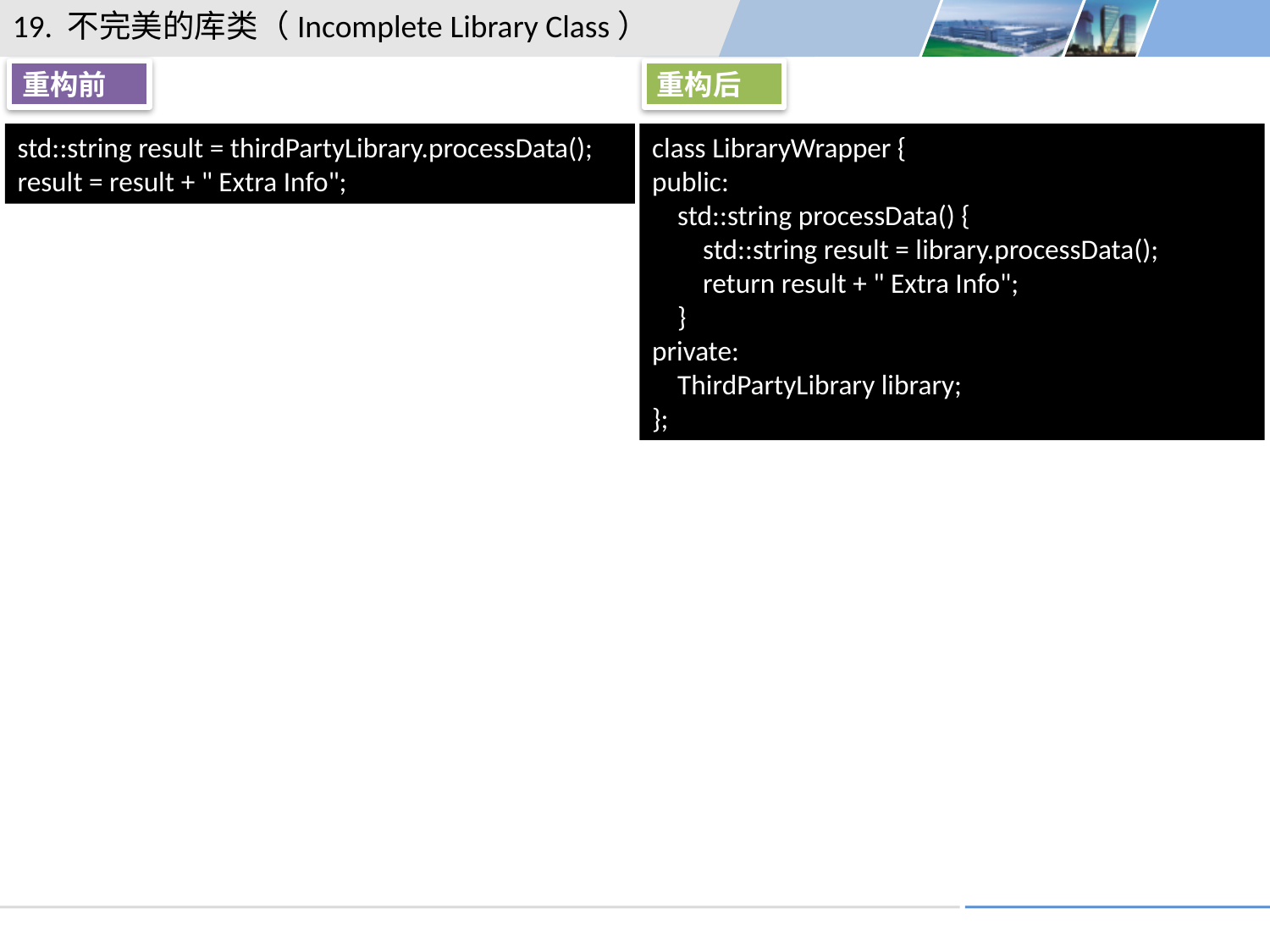

19. 不完美的库类（Incomplete Library Class）
重构前
重构后
std::string result = thirdPartyLibrary.processData();
result = result + " Extra Info";
class LibraryWrapper {
public:
    std::string processData() {
        std::string result = library.processData();
        return result + " Extra Info";
    }
private:
    ThirdPartyLibrary library;
};